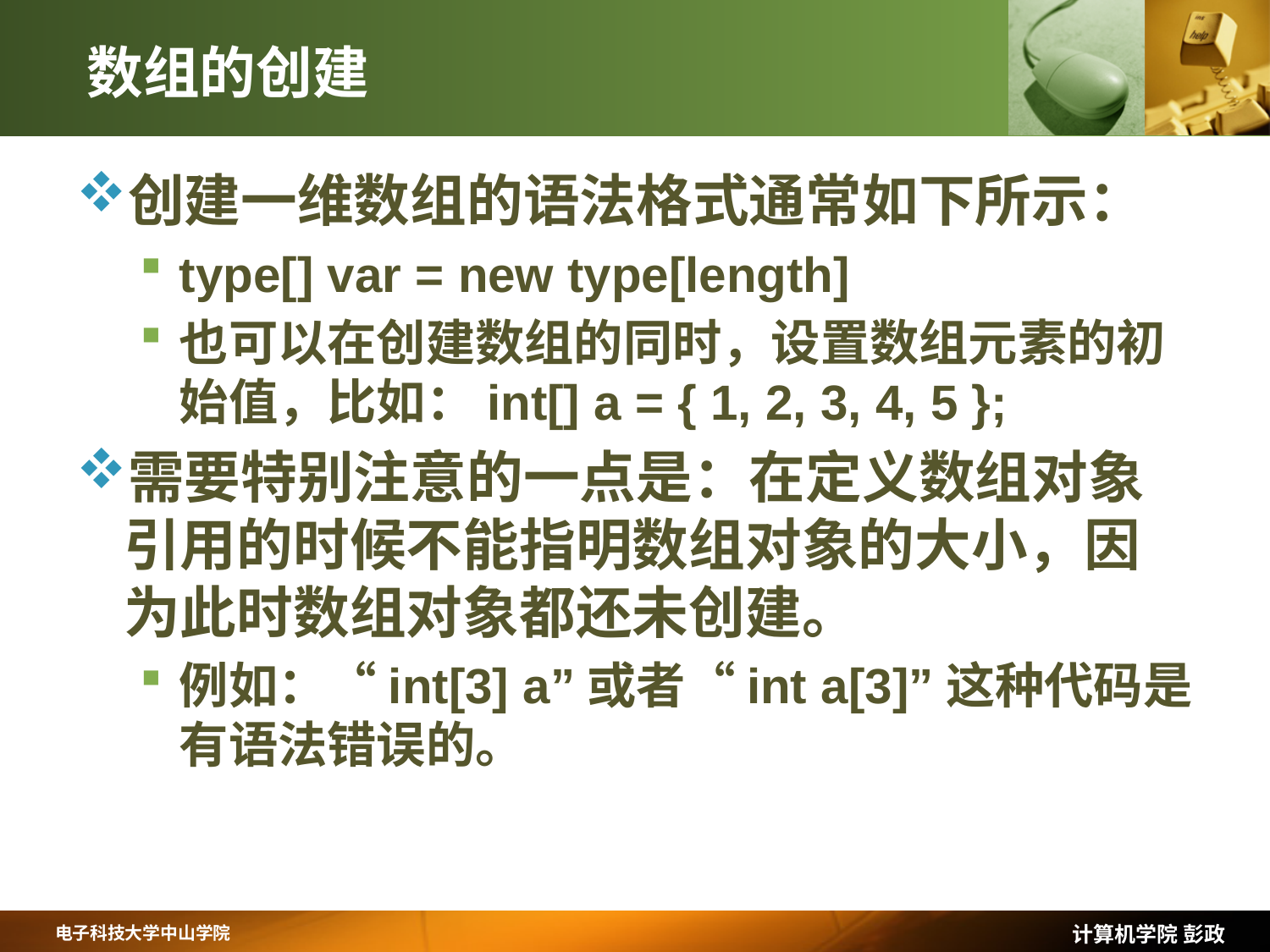

# 数组的创建
创建一维数组的语法格式通常如下所示：
type[] var = new type[length]
也可以在创建数组的同时，设置数组元素的初始值，比如：int[] a = { 1, 2, 3, 4, 5 };
需要特别注意的一点是：在定义数组对象引用的时候不能指明数组对象的大小，因为此时数组对象都还未创建。
例如：“int[3] a”或者“int a[3]”这种代码是有语法错误的。

计算机学院 彭政
电子科技大学中山学院